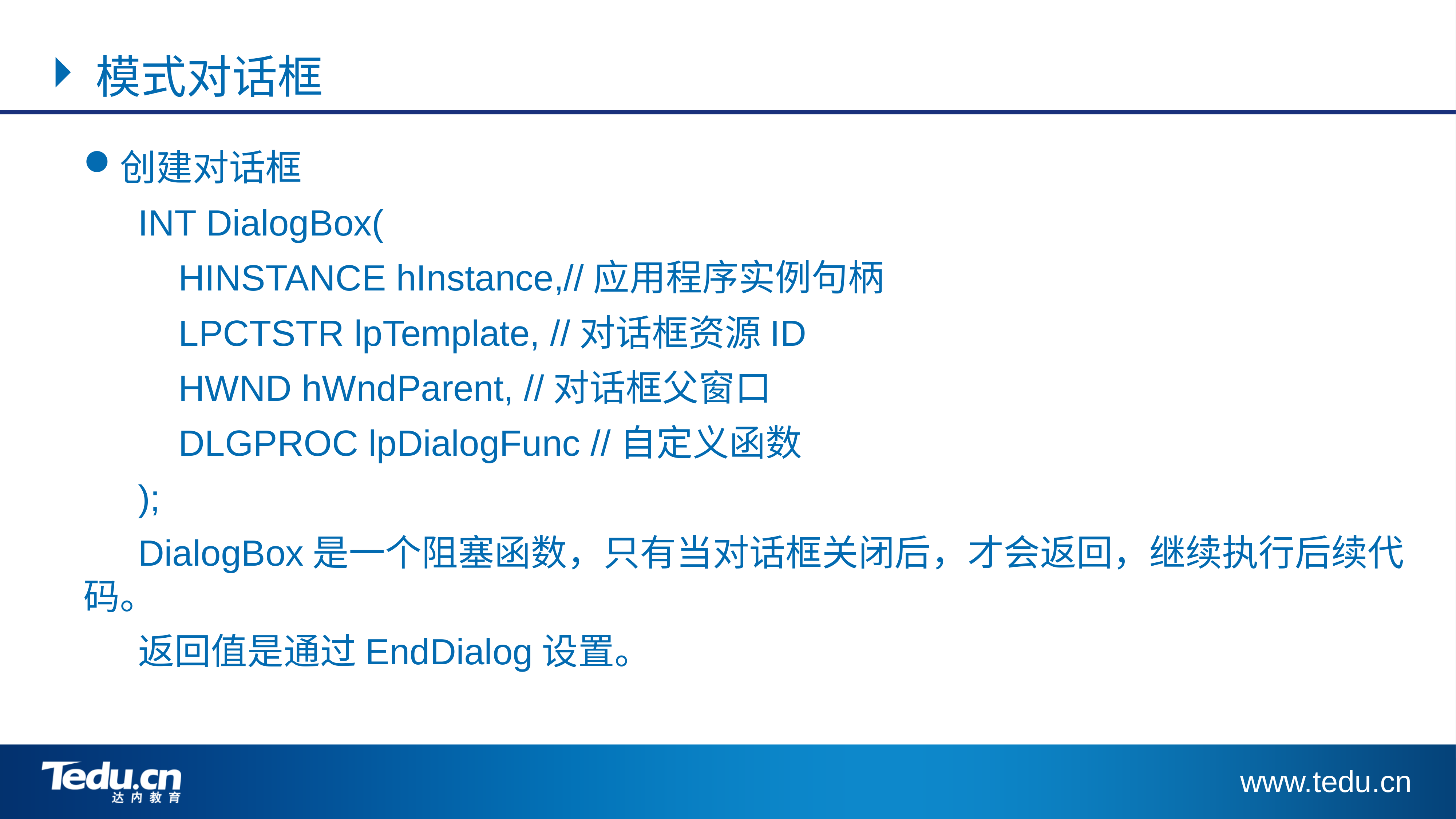

模式对话框
创建对话框
	INT DialogBox(
	    HINSTANCE hInstance,//应用程序实例句柄
	    LPCTSTR lpTemplate, //对话框资源ID
	    HWND hWndParent, //对话框父窗口
	    DLGPROC lpDialogFunc //自定义函数
	);
	DialogBox是一个阻塞函数，只有当对话框关闭后，才会返回，继续执行后续代码。
	返回值是通过EndDialog设置。